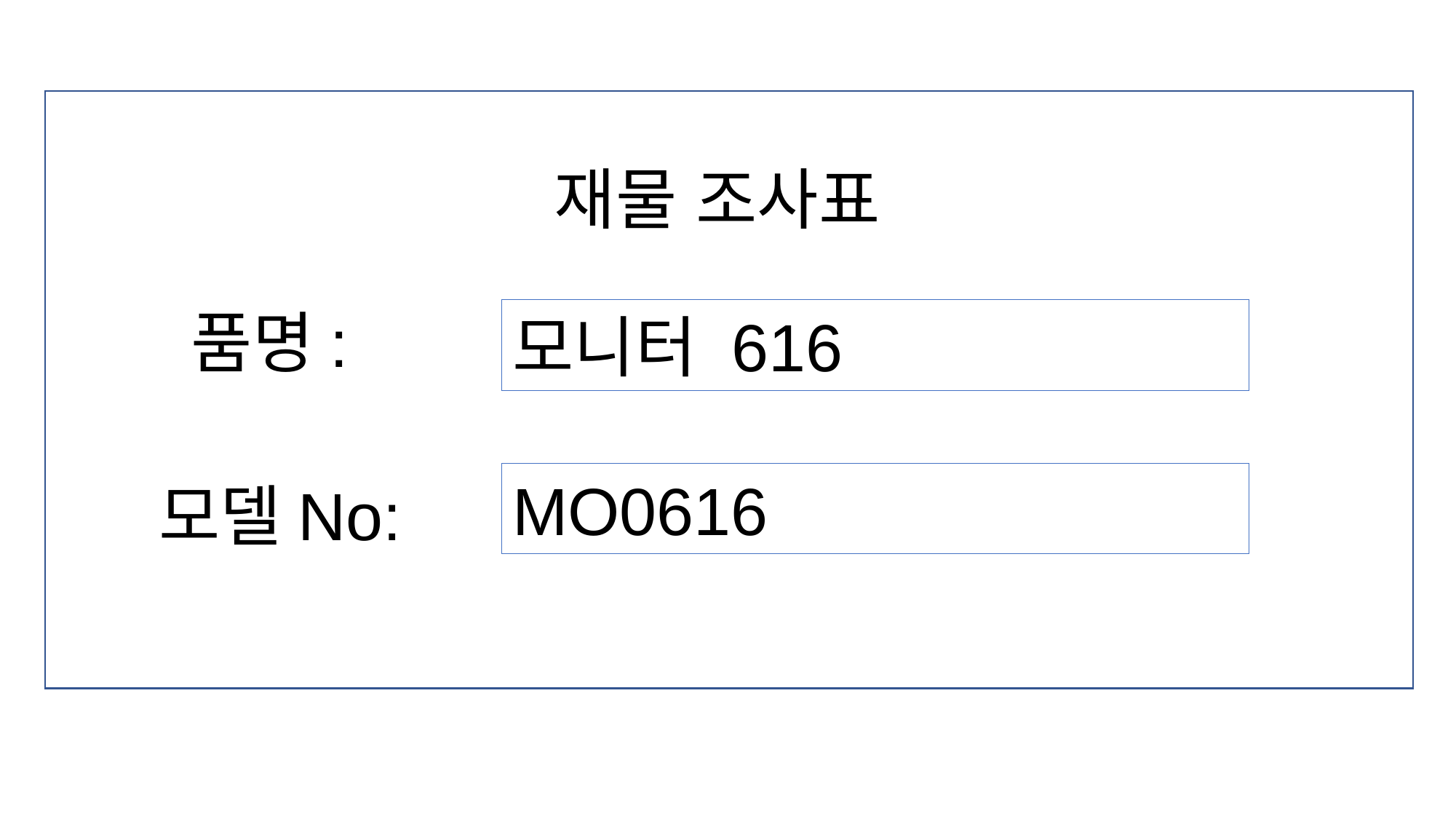

재물 조사표
품명:
모니터 616
MO0616
모델No: